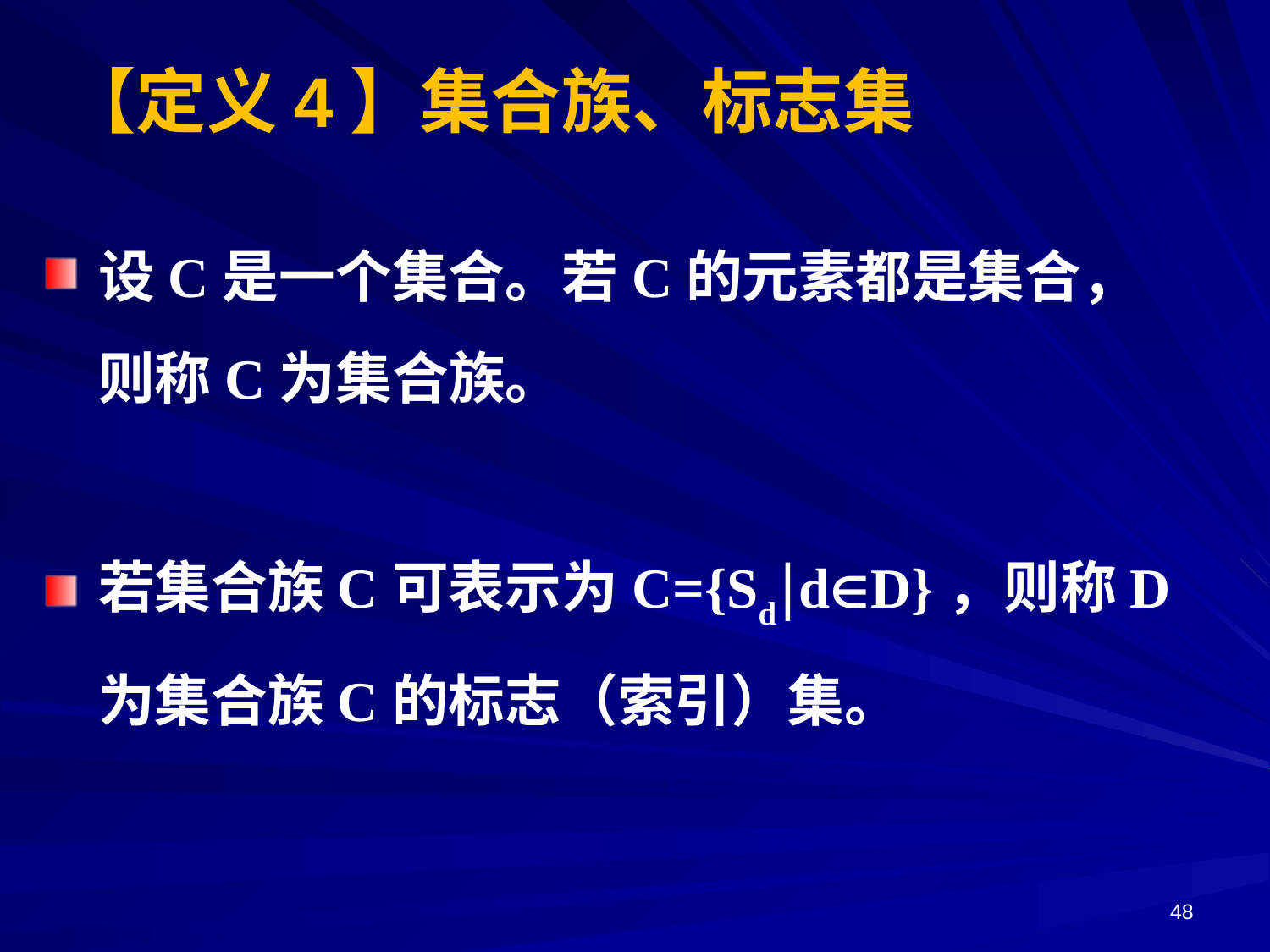

【定义4】集合族、标志集
设C是一个集合。若C的元素都是集合，则称C为集合族。

若集合族C可表示为C={Sd|d∈D}，则称D为集合族C的标志（索引）集。
48